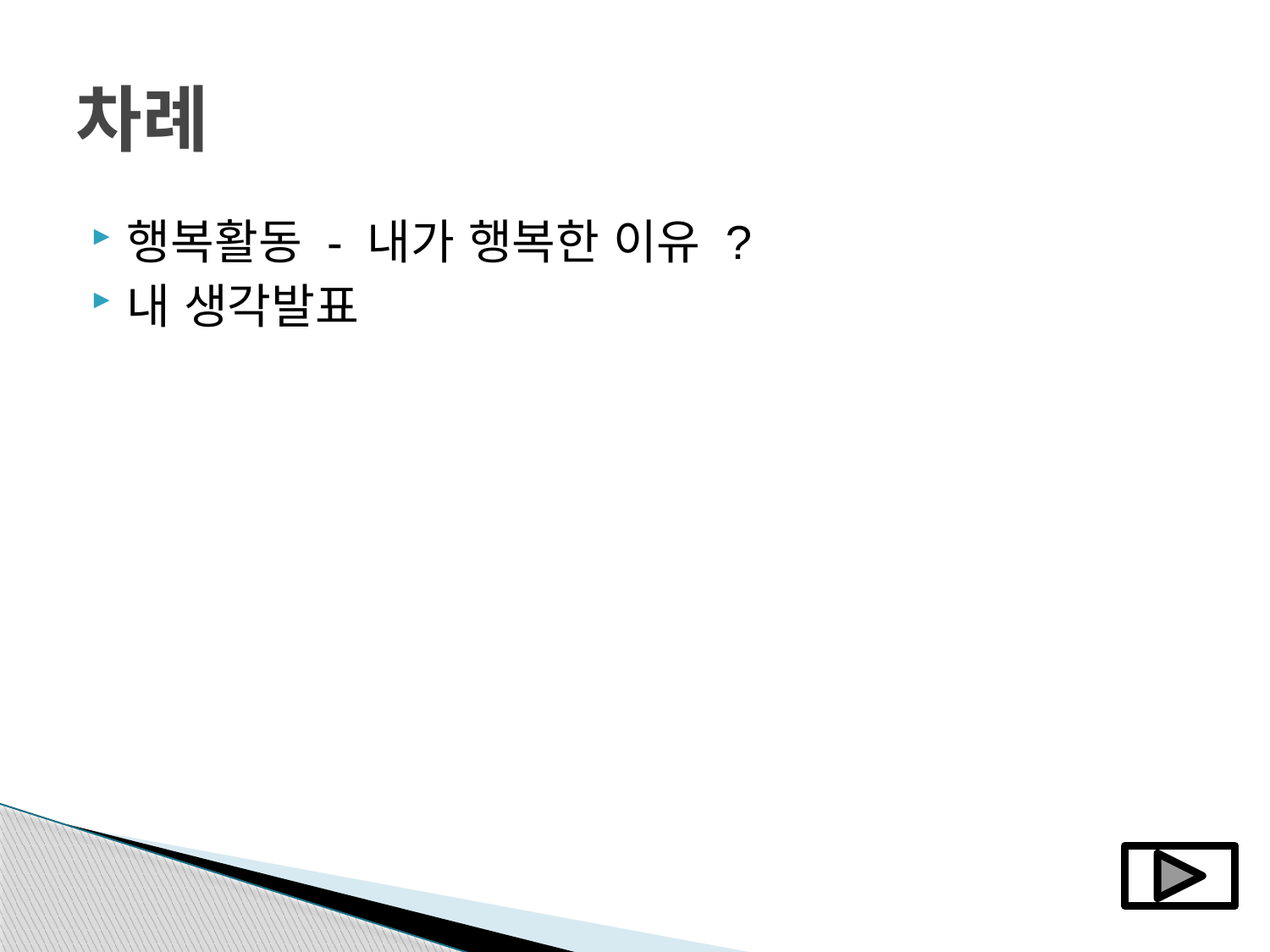

# 차례
행복활동 - 내가 행복한 이유 ?
내 생각발표